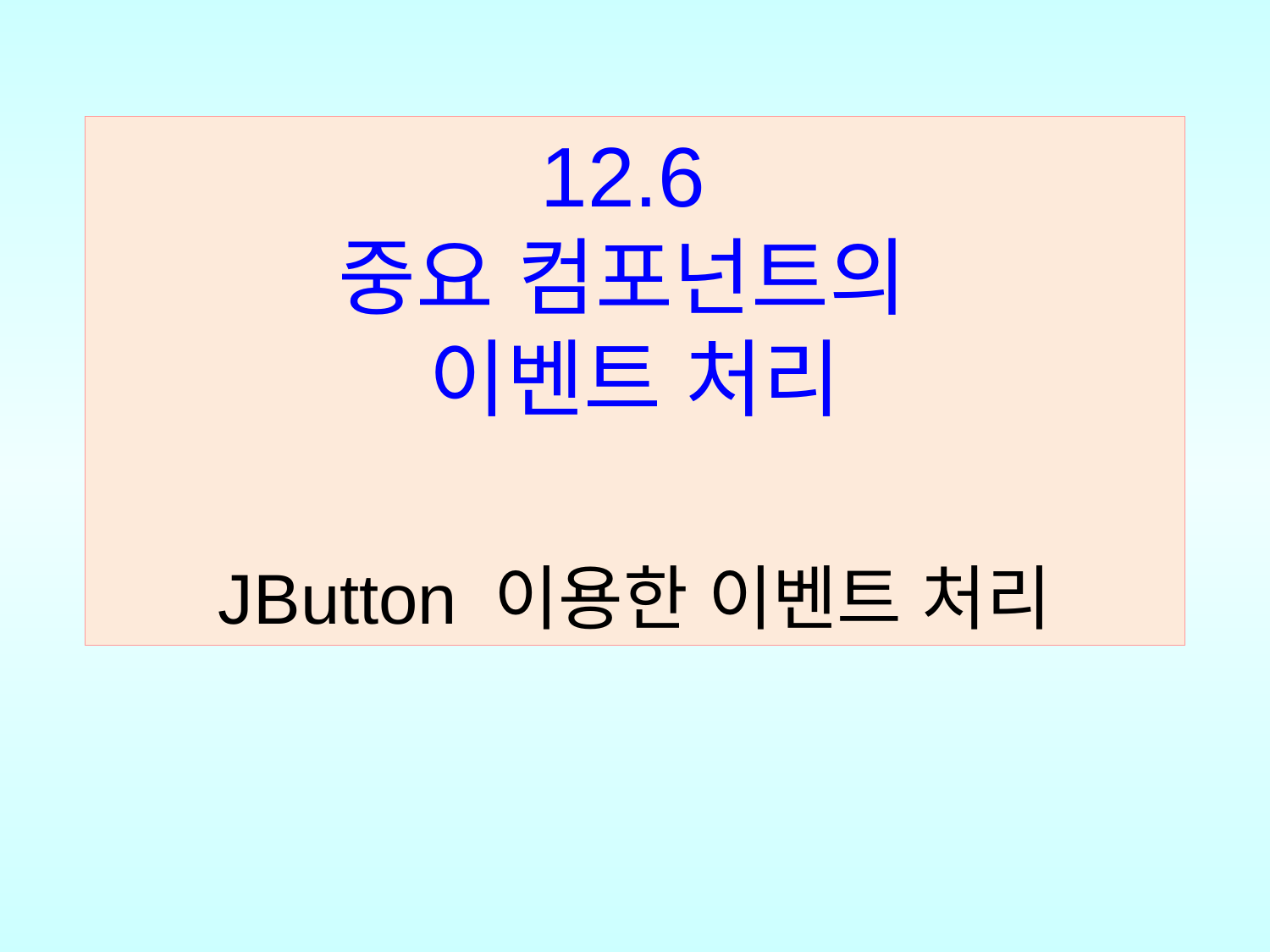

12.6
중요 컴포넌트의
이벤트 처리

JButton 이용한 이벤트 처리